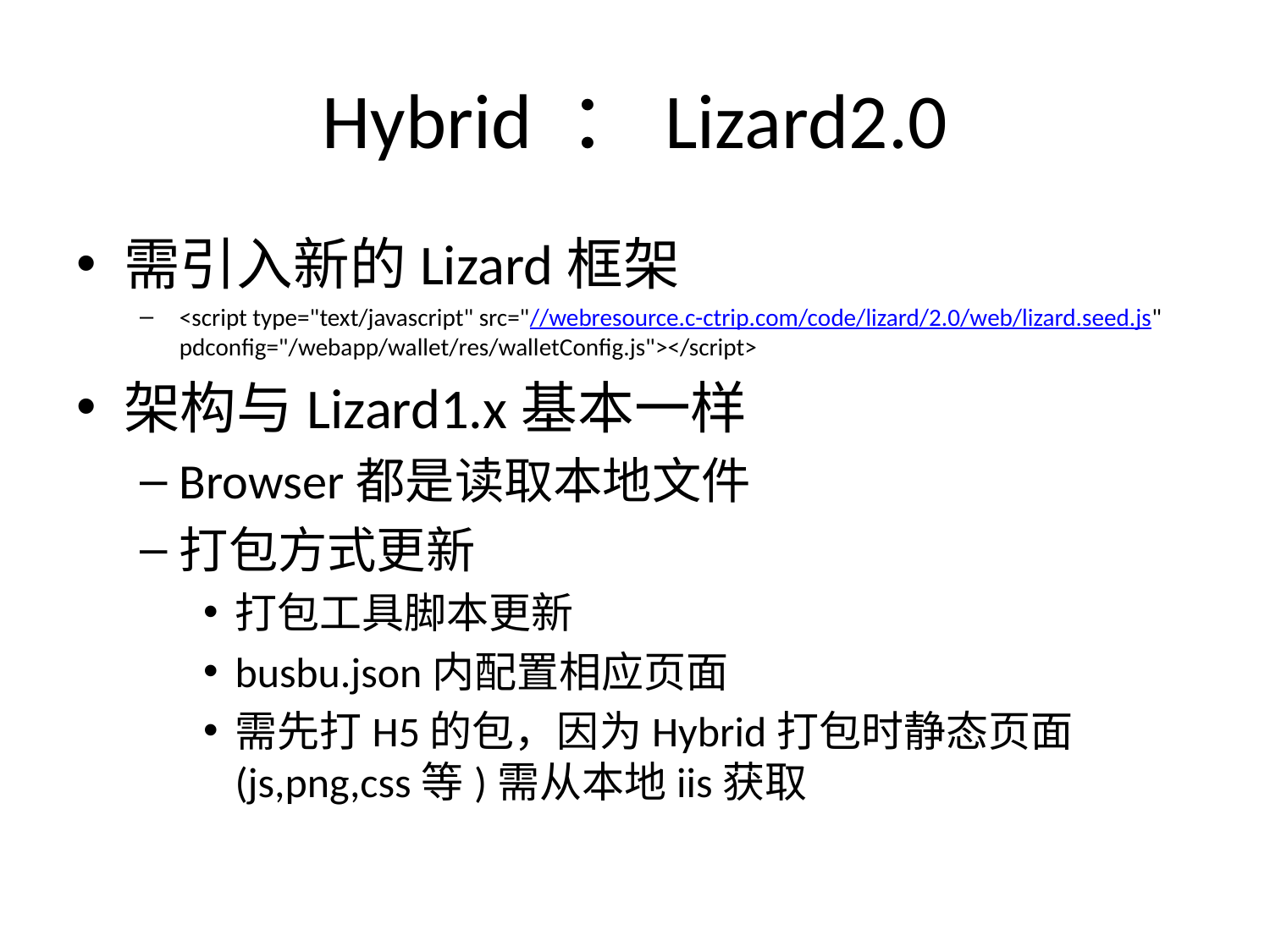

# Hybrid ：Lizard2.0
需引入新的Lizard框架
<script type="text/javascript" src="//webresource.c-ctrip.com/code/lizard/2.0/web/lizard.seed.js" pdconfig="/webapp/wallet/res/walletConfig.js"></script>
架构与Lizard1.x基本一样
Browser都是读取本地文件
打包方式更新
打包工具脚本更新
busbu.json内配置相应页面
需先打H5的包，因为Hybrid打包时静态页面(js,png,css等)需从本地iis获取